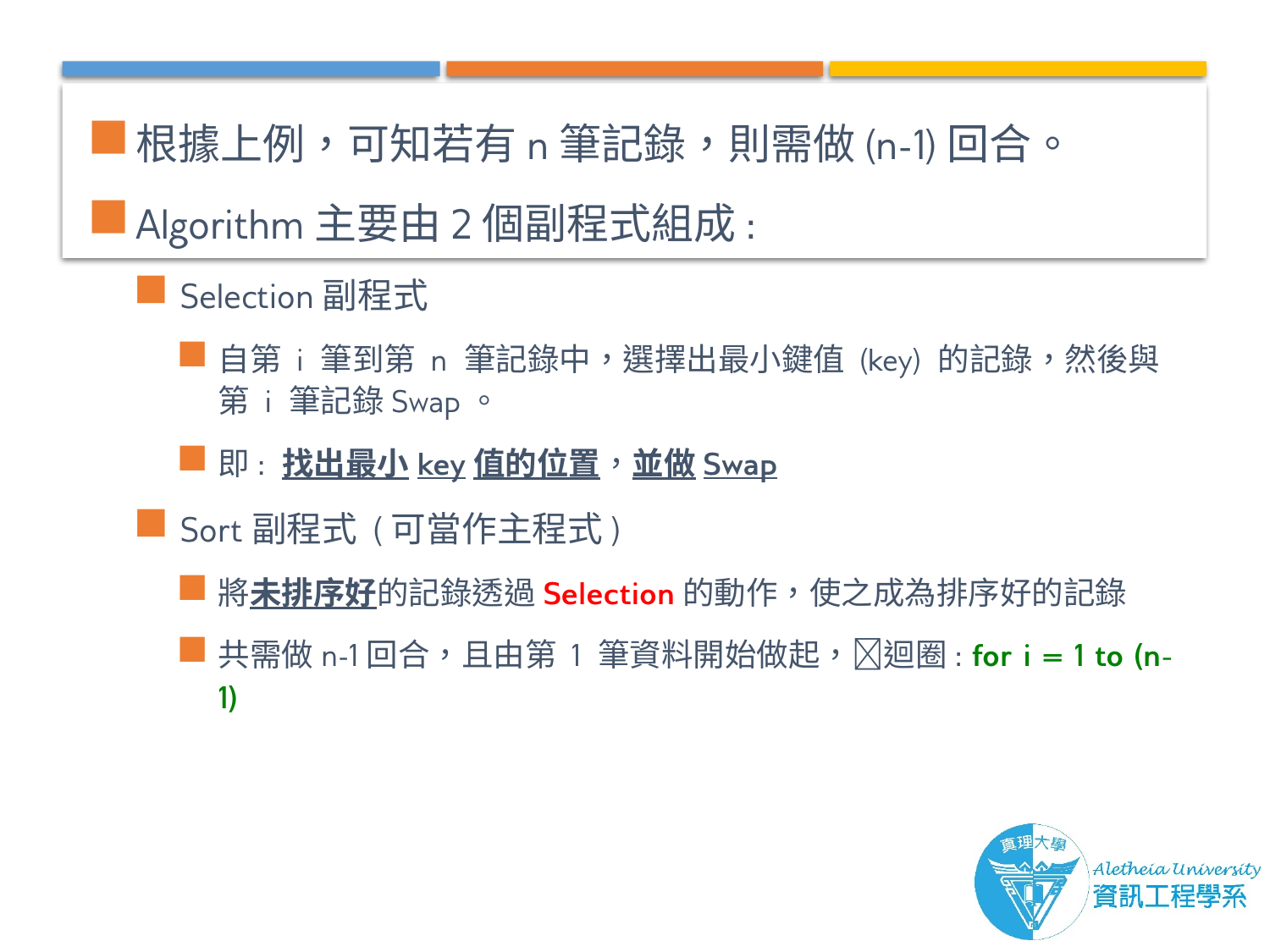

根據上例，可知若有n筆記錄，則需做(n-1)回合。
Algorithm主要由2個副程式組成:
Selection副程式
自第 i 筆到第 n 筆記錄中，選擇出最小鍵值 (key) 的記錄，然後與第 i 筆記錄Swap。
即: 找出最小key值的位置，並做Swap
Sort副程式 (可當作主程式)
將未排序好的記錄透過Selection的動作，使之成為排序好的記錄
共需做n-1回合，且由第 1 筆資料開始做起，∴迴圈: for i = 1 to (n-1)